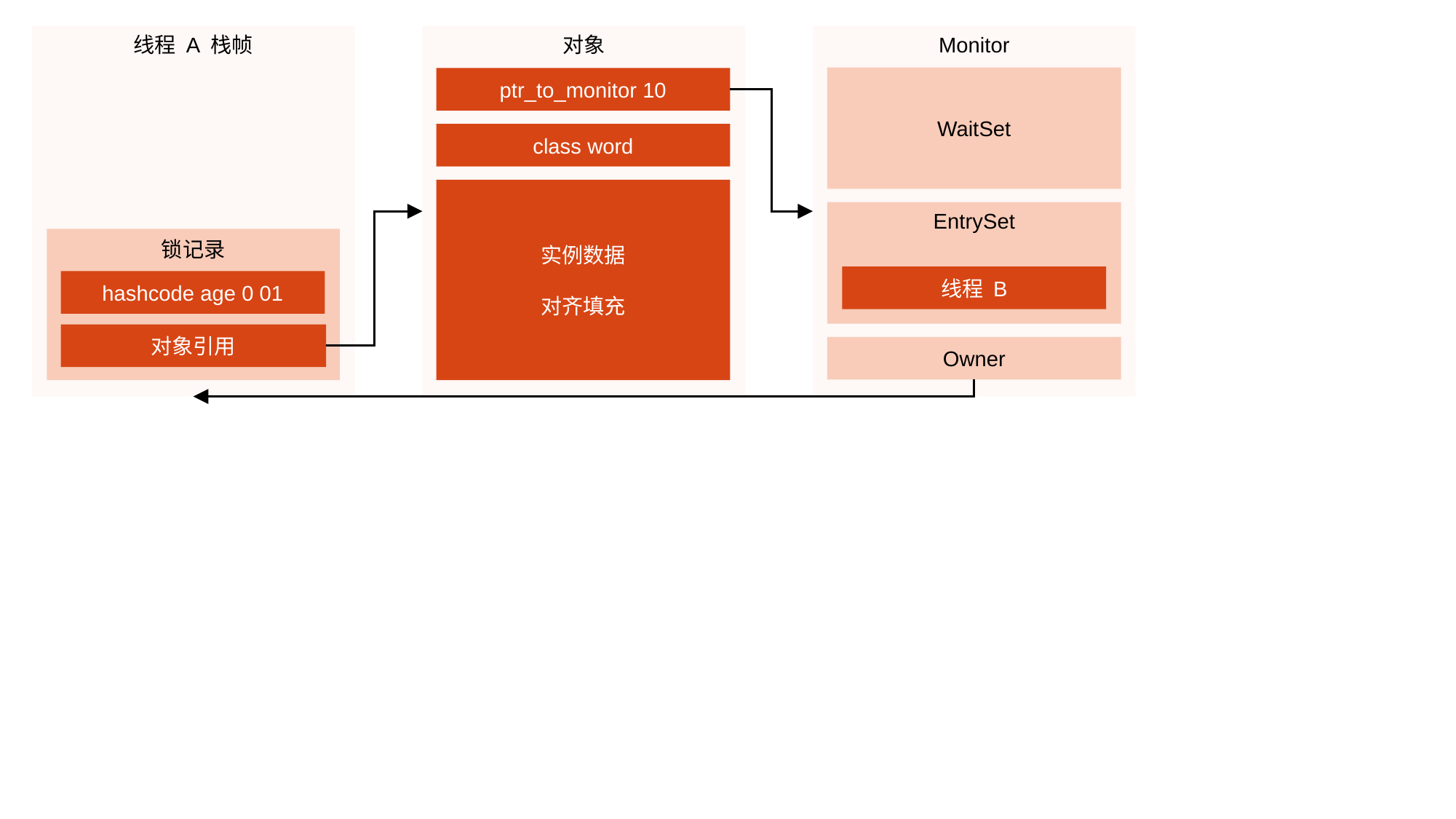

对象
Monitor

线程 A 栈帧

WaitSet
ptr_to_monitor 10
class word
实例数据

对齐填充

EntrySet

锁记录
线程 B
hashcode age 0 01
对象引用
Owner